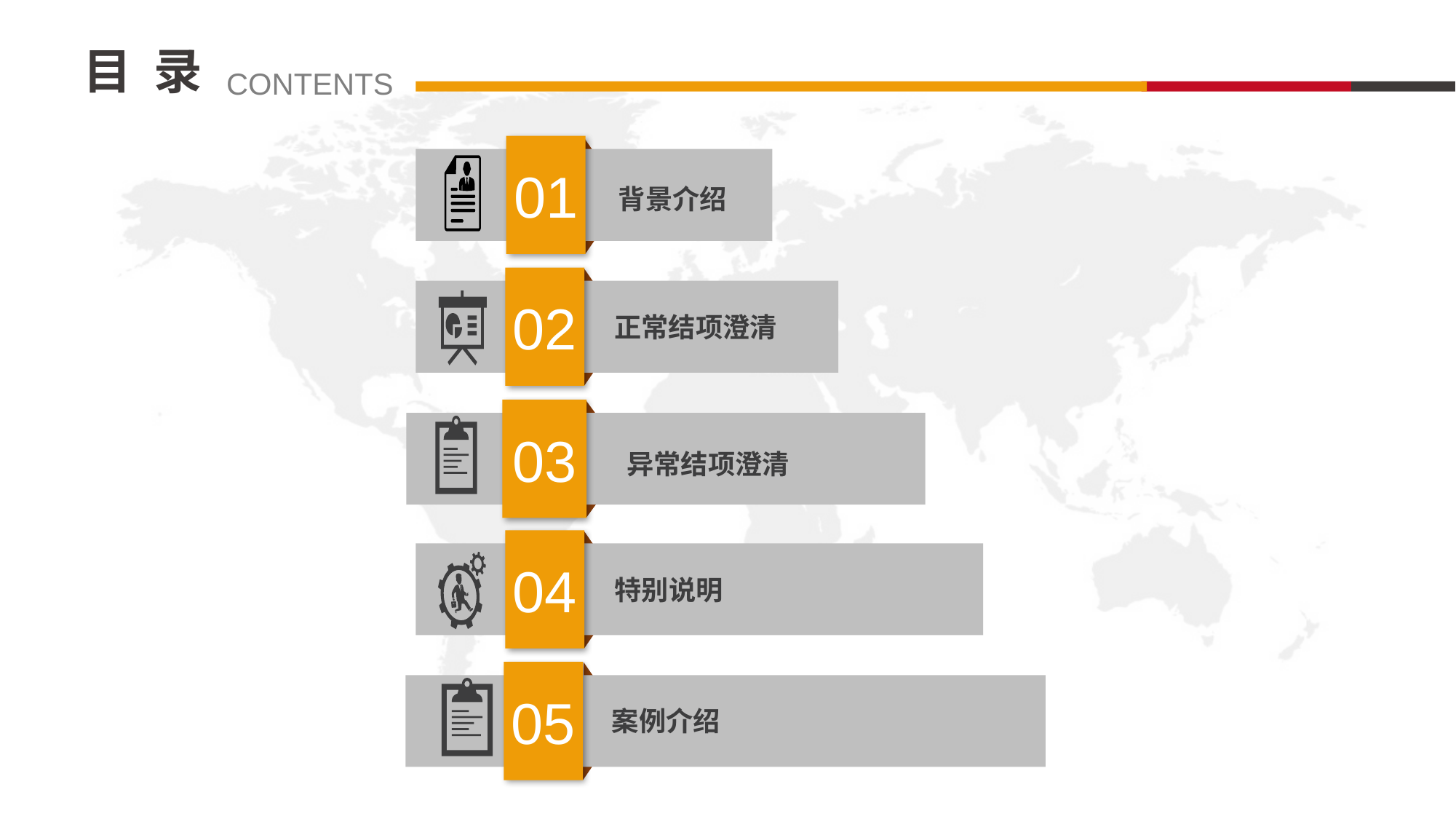

目  录
CONTENTS

01

背景介绍

02

正常结项澄清
03

异常结项澄清

04

特别说明

05

案例介绍